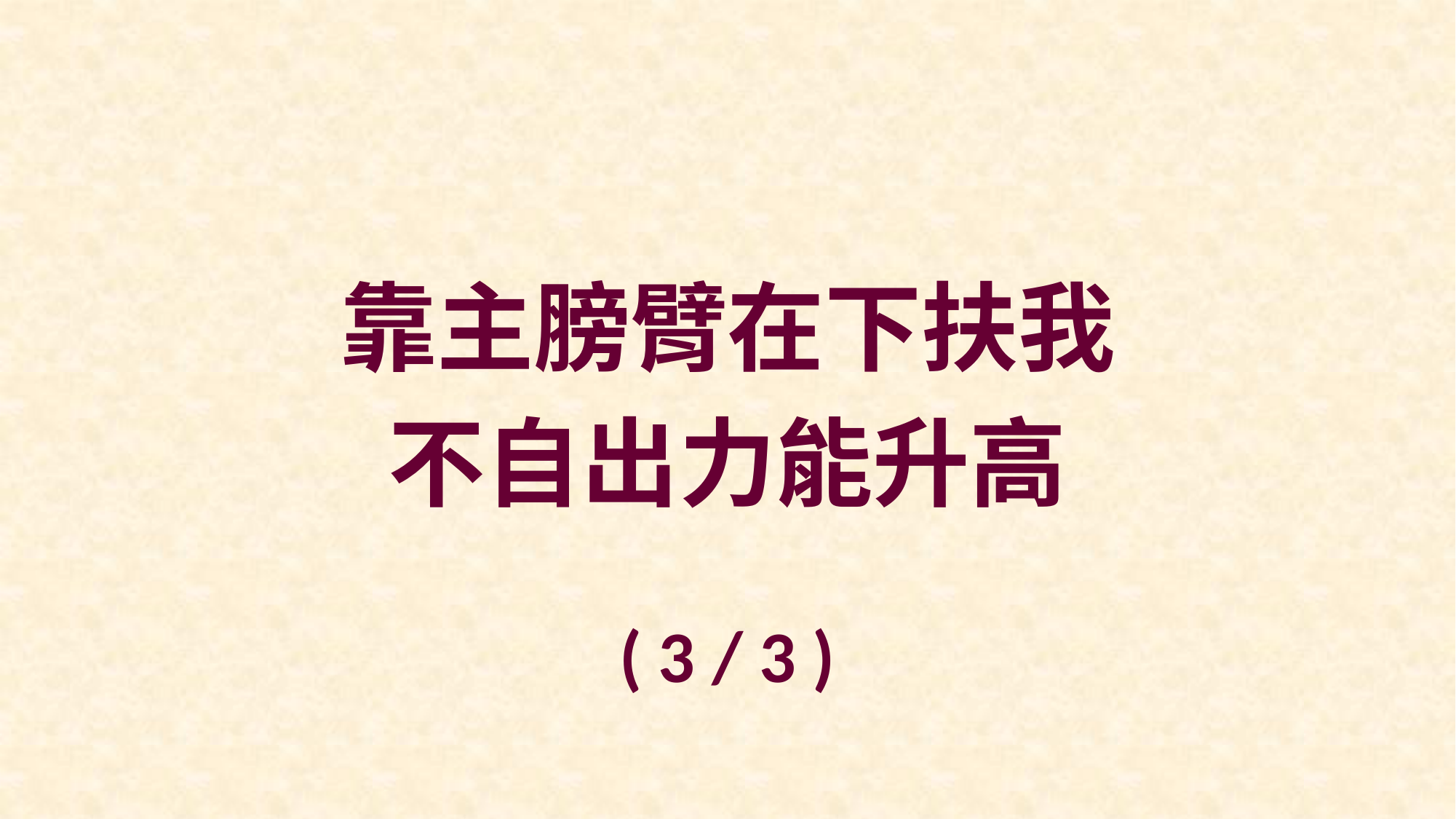

靠主膀臂在下扶我
不自出力能升高
( 3 / 3 )